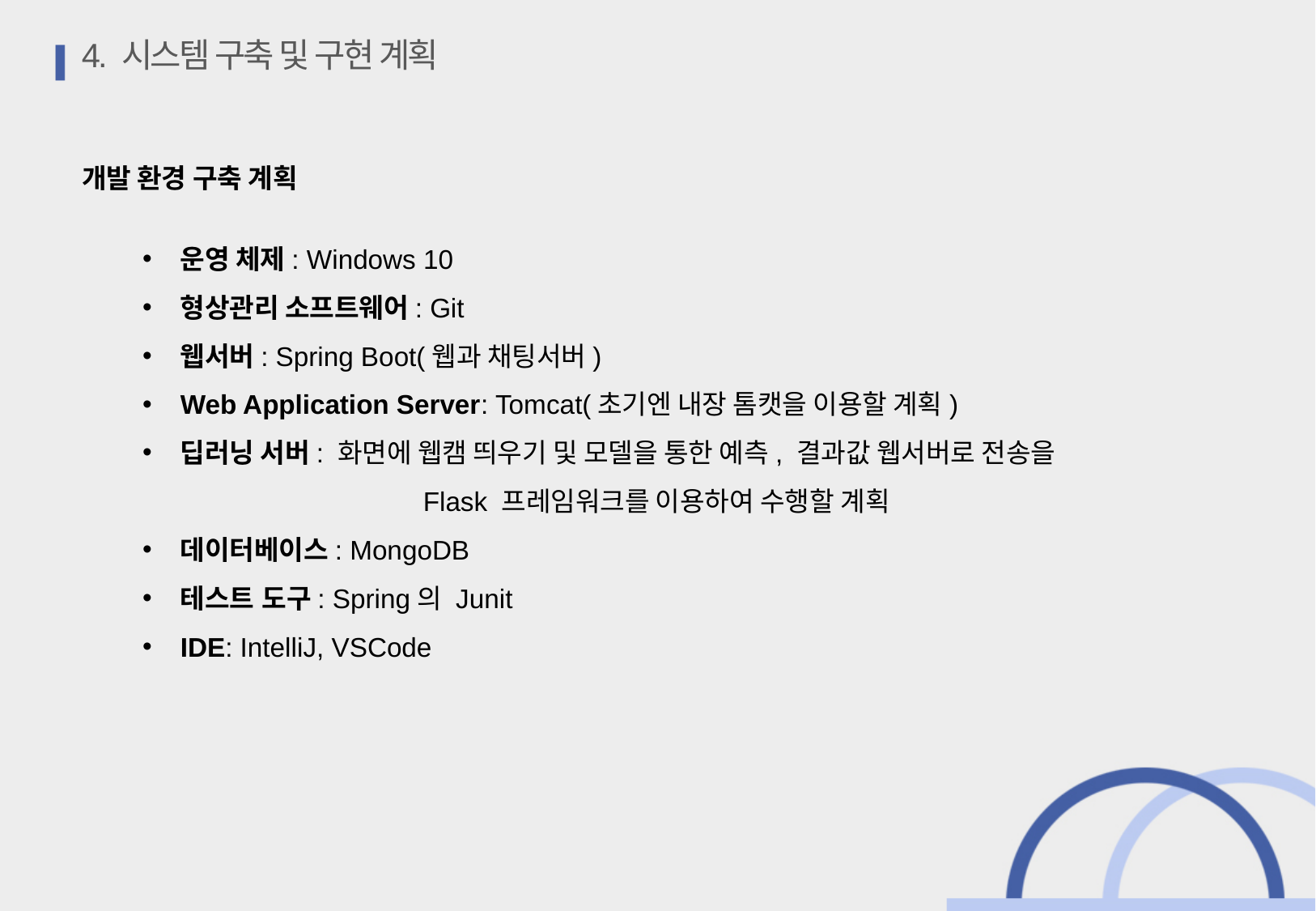

4. 시스템 구축 및 구현 계획
개발 환경 구축 계획

운영 체제: Windows 10
형상관리 소프트웨어: Git
웹서버: Spring Boot(웹과 채팅서버)
Web Application Server: Tomcat(초기엔 내장 톰캣을 이용할 계획)
딥러닝 서버: 화면에 웹캠 띄우기 및 모델을 통한 예측, 결과값 웹서버로 전송을         		Flask 프레임워크를 이용하여 수행할 계획
데이터베이스: MongoDB
테스트 도구: Spring의 Junit
IDE: IntelliJ, VSCode